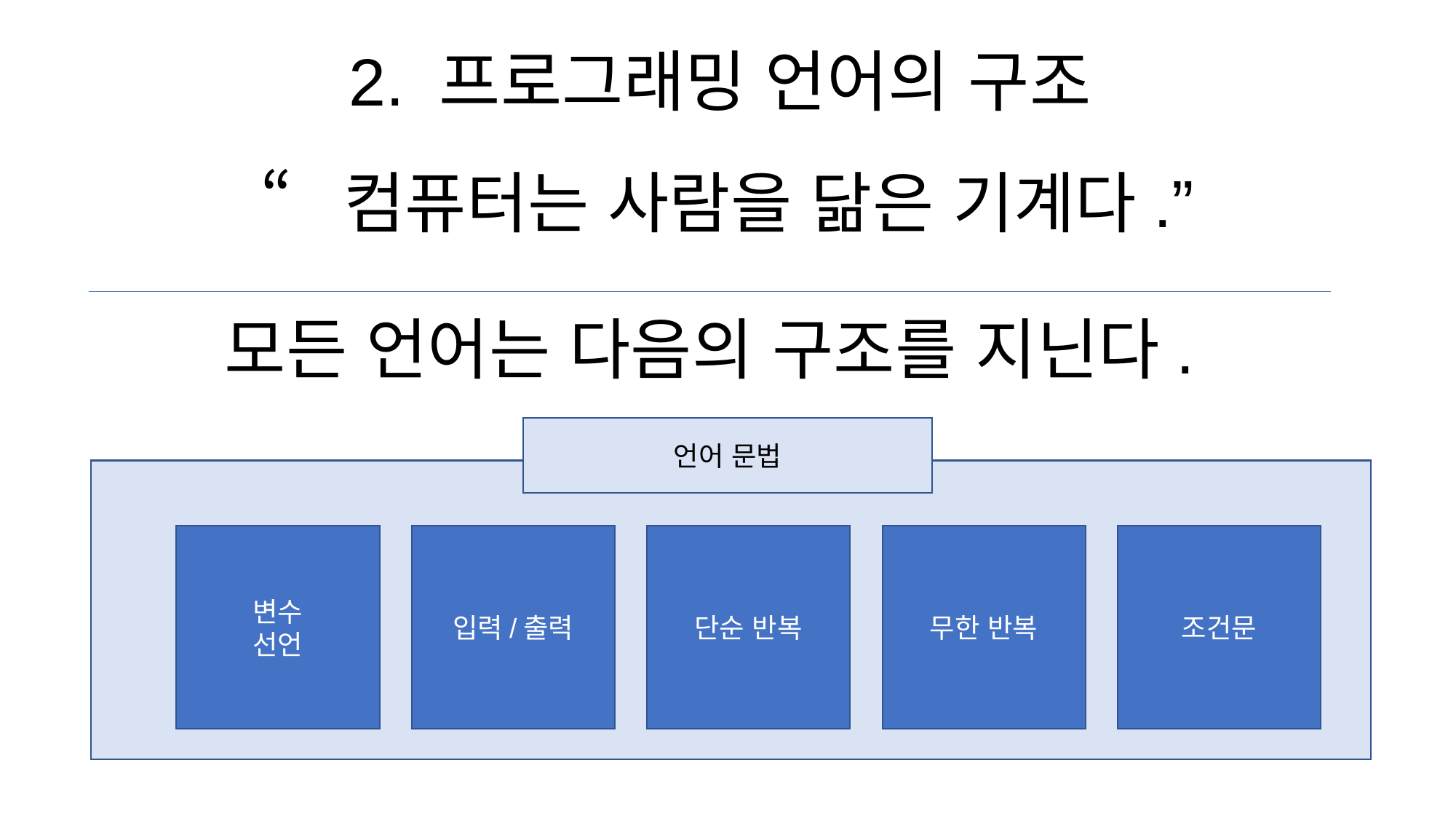

2. 프로그래밍 언어의 구조
“컴퓨터는 사람을 닮은 기계다.”
모든 언어는 다음의 구조를 지닌다.
언어 문법

변수
선언
입력/출력
단순 반복
무한 반복
조건문